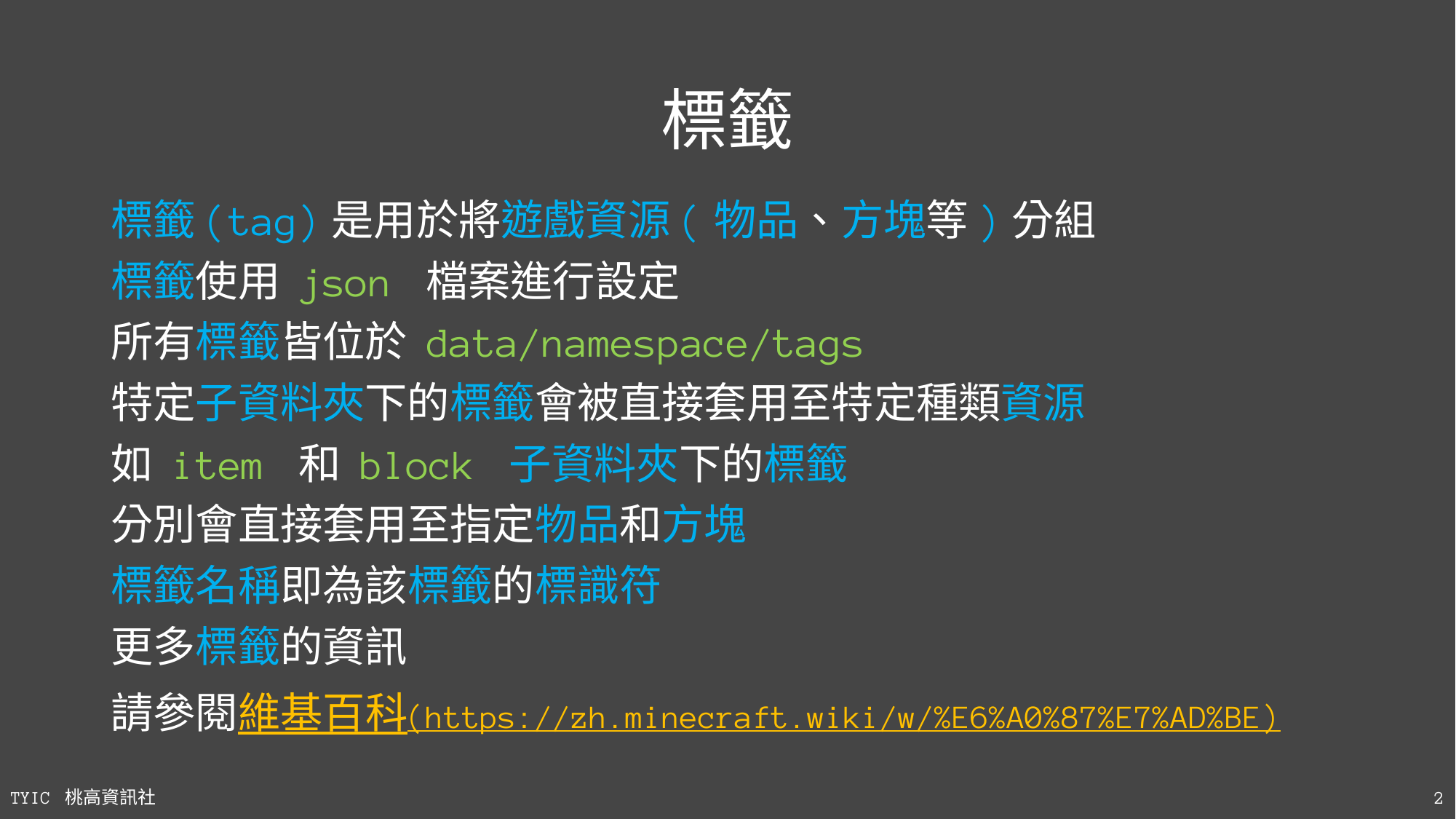

# 標籤
標籤(tag)是用於將遊戲資源(物品、方塊等)分組
標籤使用 json 檔案進行設定
所有標籤皆位於 data/namespace/tags
特定子資料夾下的標籤會被直接套用至特定種類資源
如 item 和 block 子資料夾下的標籤
分別會直接套用至指定物品和方塊
標籤名稱即為該標籤的標識符
更多標籤的資訊
請參閱維基百科(https://zh.minecraft.wiki/w/%E6%A0%87%E7%AD%BE)